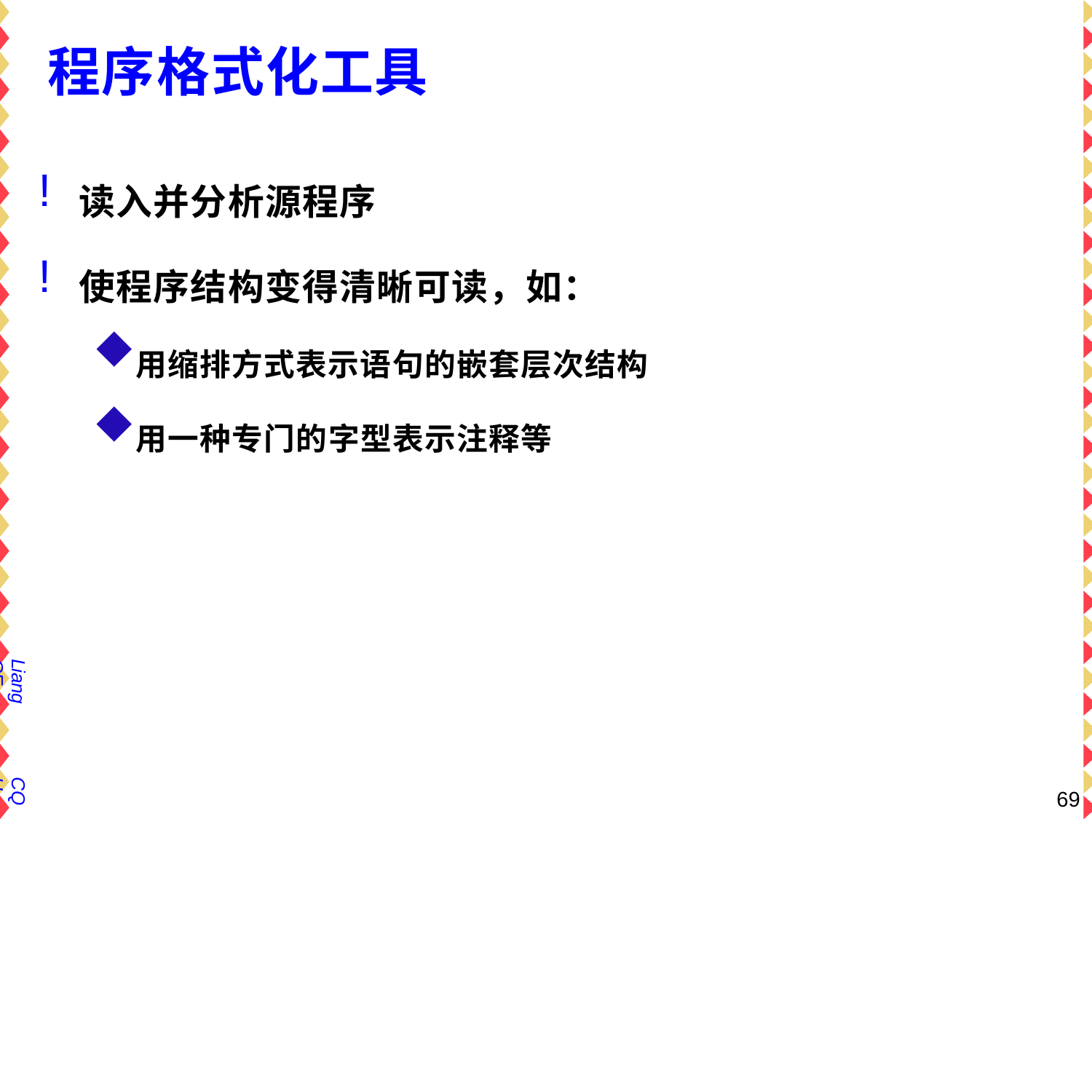

# 程序格式化工具
读入并分析源程序
使程序结构变得清晰可读，如：
用缩排方式表示语句的嵌套层次结构
用一种专门的字型表示注释等
Liang GE
CQU
69